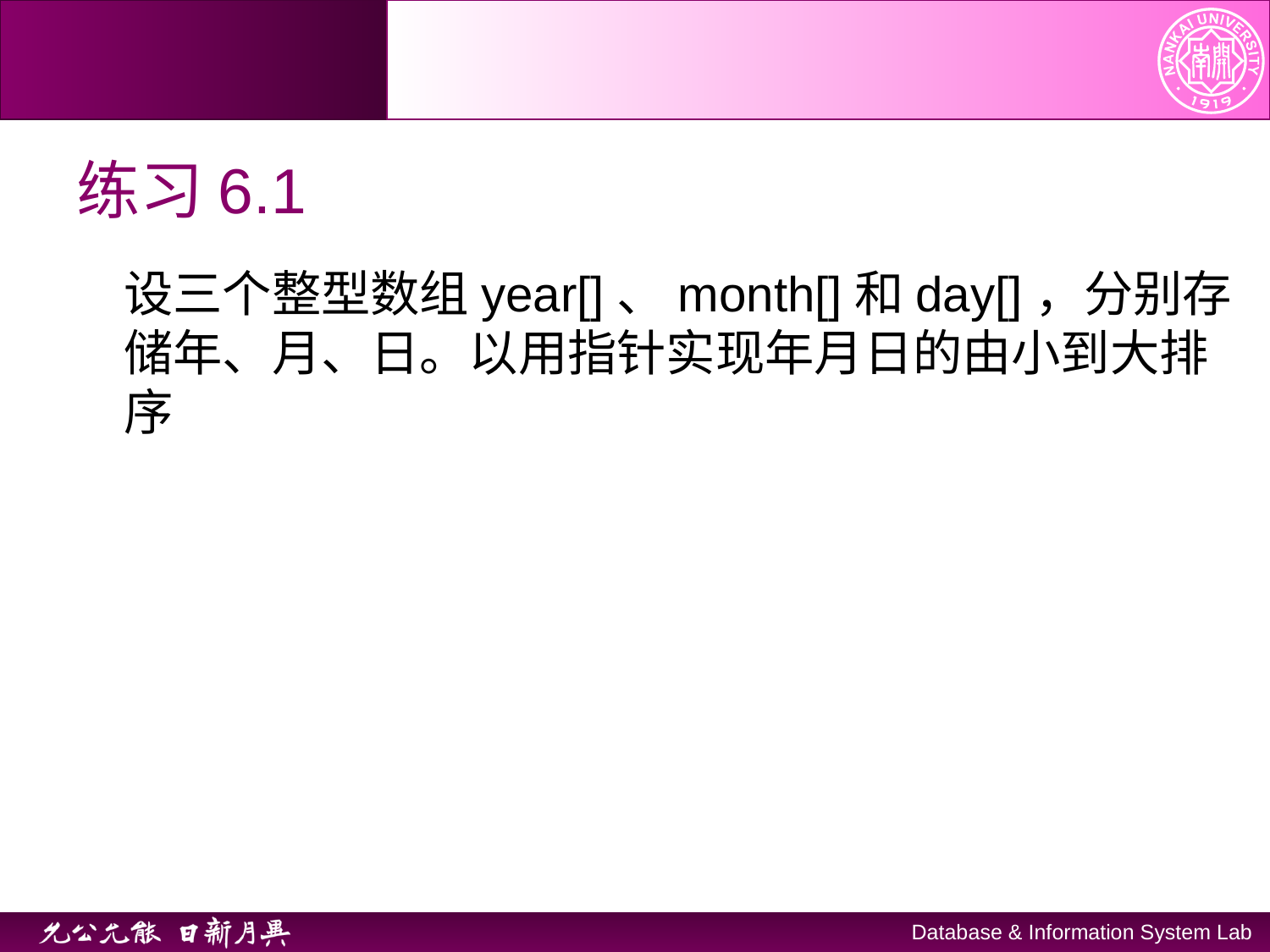

# 练习6.1
设三个整型数组year[]、month[]和day[]，分别存储年、月、日。以用指针实现年月日的由小到大排序